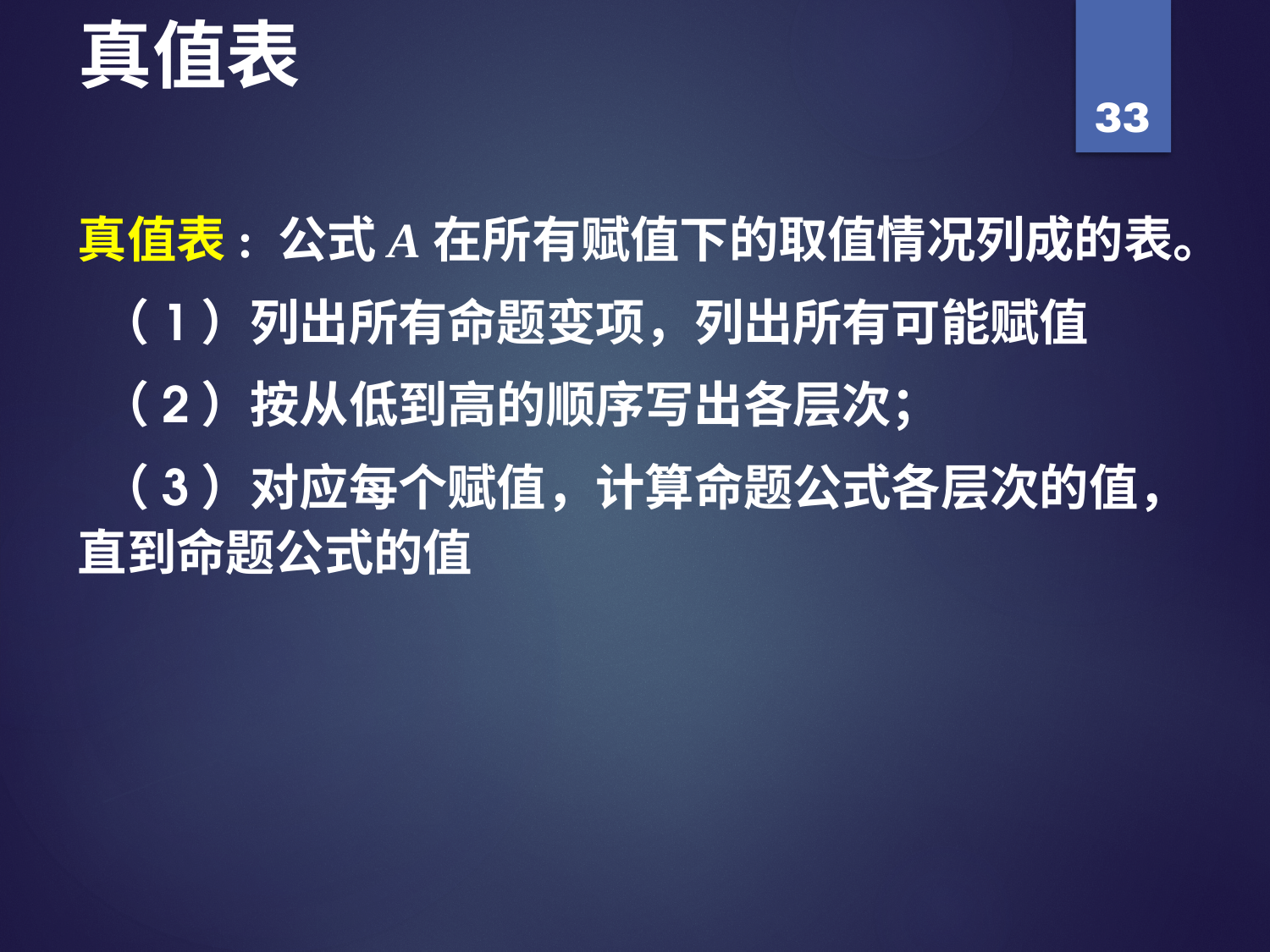

# 真值表
33
真值表: 公式A在所有赋值下的取值情况列成的表。
 （1）列出所有命题变项，列出所有可能赋值
 （2）按从低到高的顺序写出各层次；
 （3）对应每个赋值，计算命题公式各层次的值，直到命题公式的值